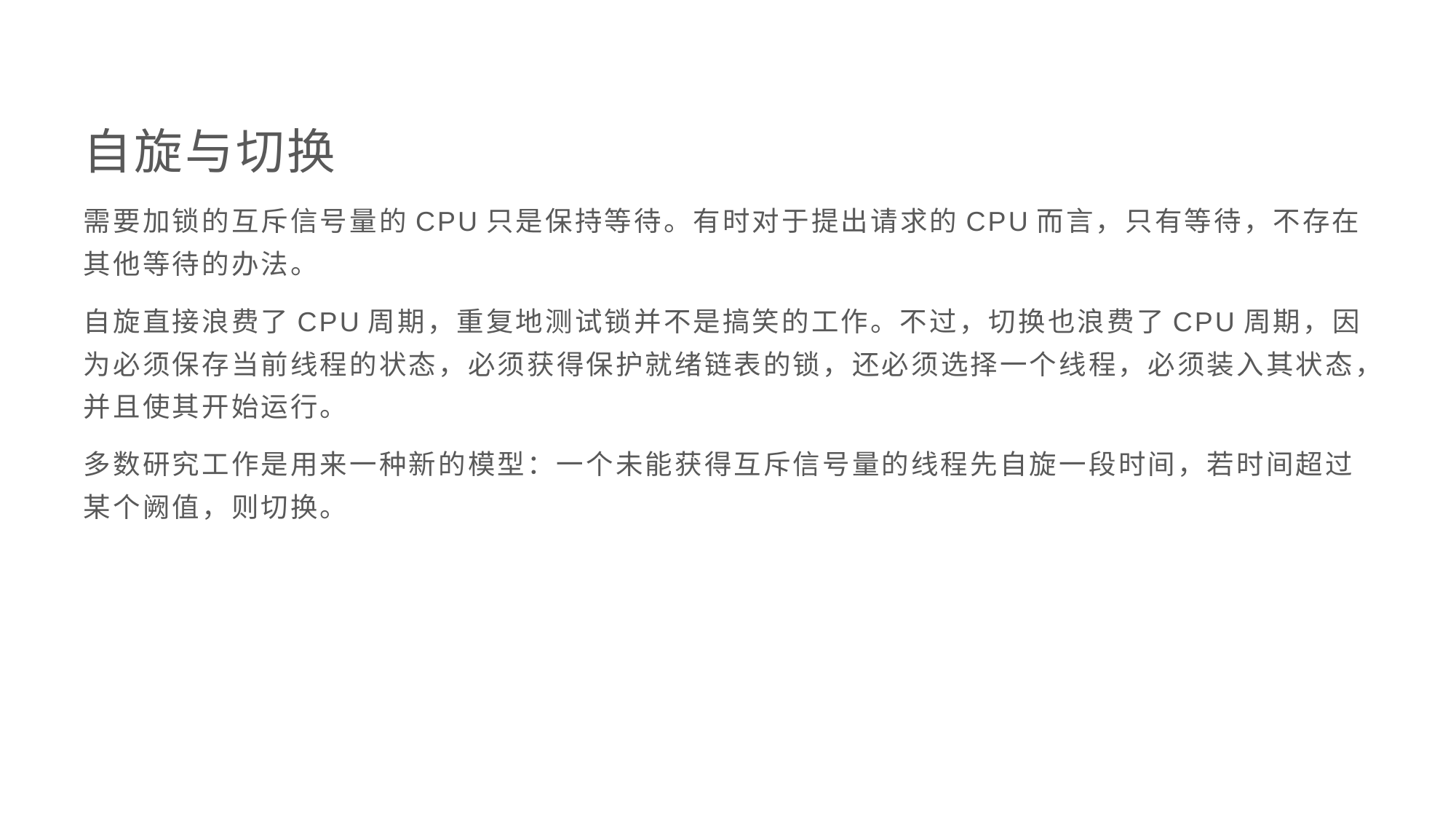

自旋与切换
需要加锁的互斥信号量的CPU只是保持等待。有时对于提出请求的CPU而言，只有等待，不存在其他等待的办法。
自旋直接浪费了CPU周期，重复地测试锁并不是搞笑的工作。不过，切换也浪费了CPU周期，因为必须保存当前线程的状态，必须获得保护就绪链表的锁，还必须选择一个线程，必须装入其状态，并且使其开始运行。
多数研究工作是用来一种新的模型：一个未能获得互斥信号量的线程先自旋一段时间，若时间超过某个阙值，则切换。